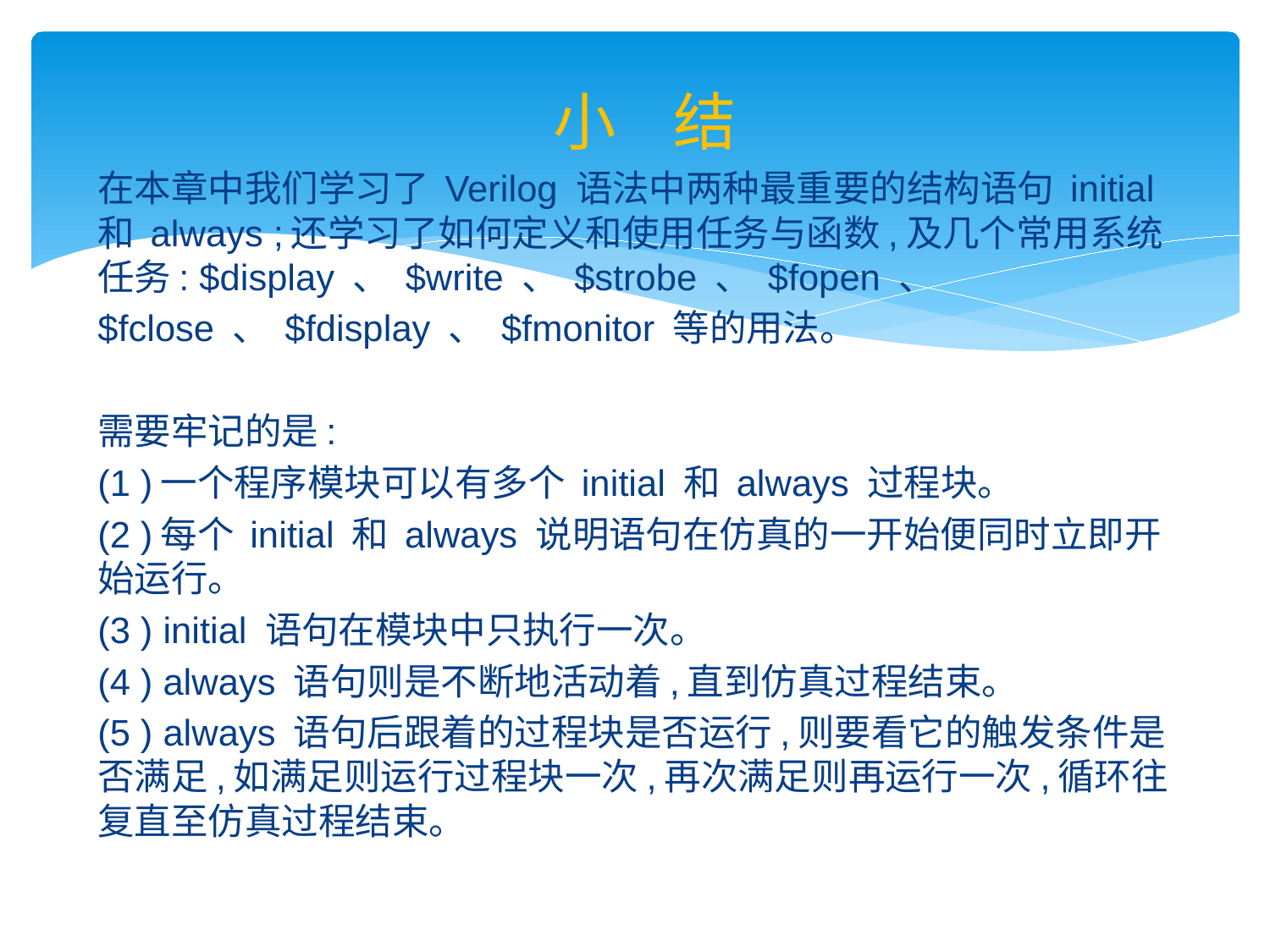

小    结
在本章中我们学习了 Verilog 语法中两种最重要的结构语句 initial 和 always ;还学习了如何定义和使用任务与函数,及几个常用系统任务: $display 、 $write 、 $strobe 、 $fopen 、
$fclose 、 $fdisplay 、 $fmonitor 等的用法。

需要牢记的是:
(1 )一个程序模块可以有多个 initial 和 always 过程块。
(2 )每个 initial 和 always 说明语句在仿真的一开始便同时立即开始运行。
(3 ) initial 语句在模块中只执行一次。
(4 ) always 语句则是不断地活动着,直到仿真过程结束。
(5 ) always 语句后跟着的过程块是否运行,则要看它的触发条件是否满足,如满足则运行过程块一次,再次满足则再运行一次,循环往复直至仿真过程结束。